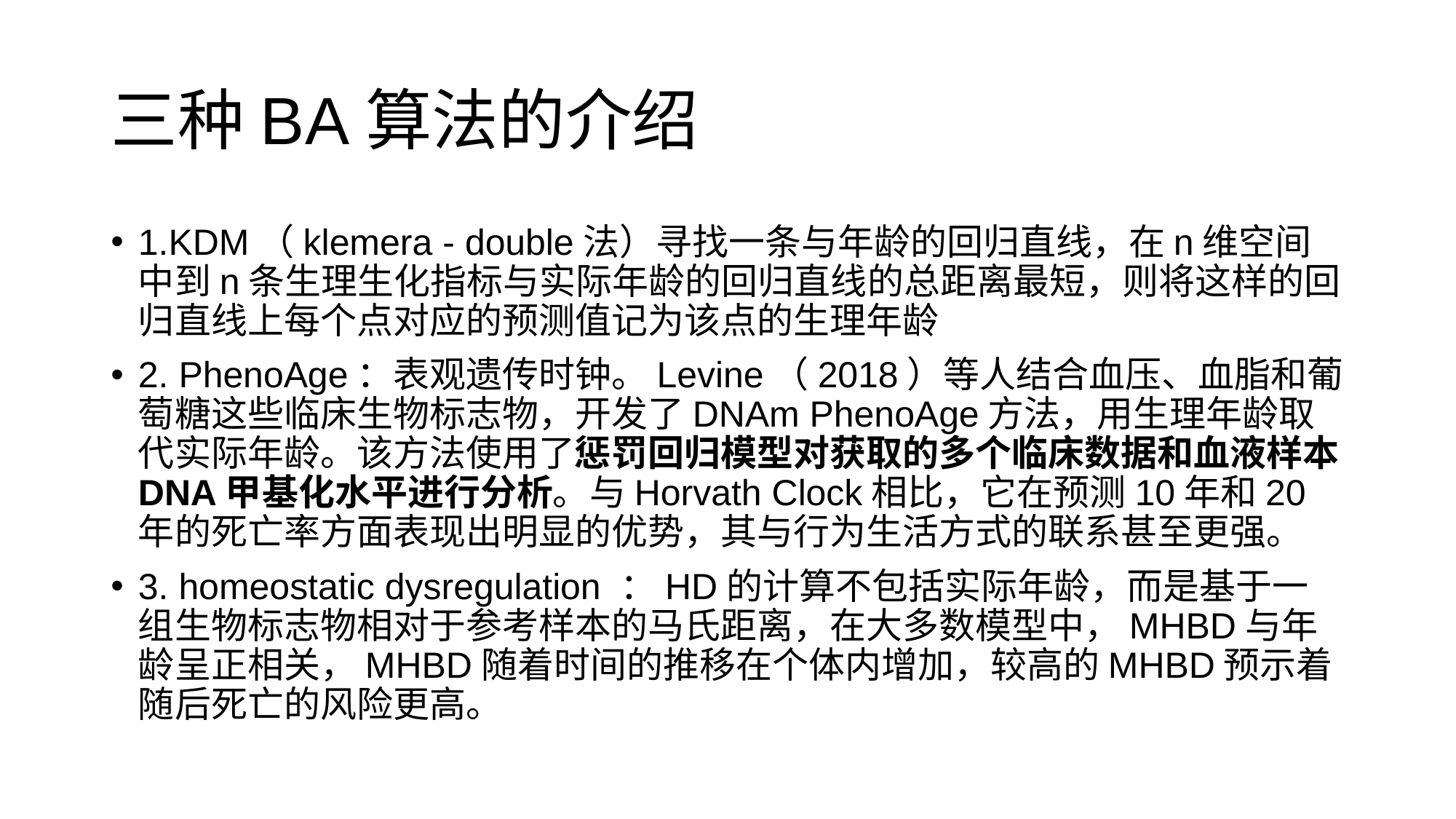

# 三种BA算法的介绍
1.KDM（klemera - double法）寻找一条与年龄的回归直线，在n维空间中到n条生理生化指标与实际年龄的回归直线的总距离最短，则将这样的回归直线上每个点对应的预测值记为该点的生理年龄
2. PhenoAge：表观遗传时钟。Levine（2018）等人结合血压、血脂和葡萄糖这些临床生物标志物，开发了DNAm PhenoAge方法，用生理年龄取代实际年龄。该方法使用了惩罚回归模型对获取的多个临床数据和血液样本DNA甲基化水平进行分析。与Horvath Clock相比，它在预测10年和20年的死亡率方面表现出明显的优势，其与行为生活方式的联系甚至更强。
3. homeostatic dysregulation ：HD的计算不包括实际年龄，而是基于一组生物标志物相对于参考样本的马氏距离，在大多数模型中，MHBD与年龄呈正相关，MHBD随着时间的推移在个体内增加，较高的MHBD预示着随后死亡的风险更高。